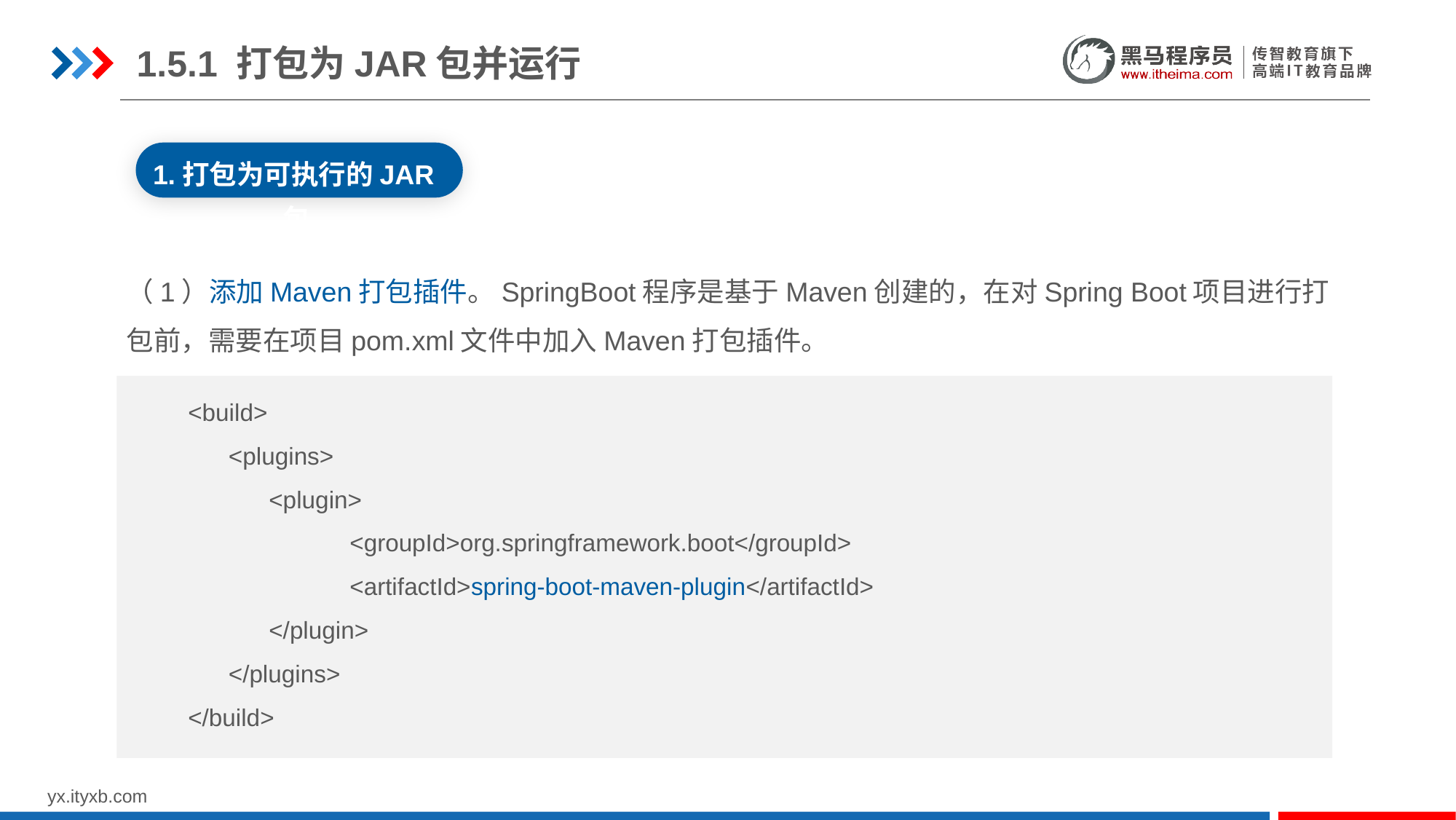

1.5.1 打包为JAR包并运行
1.打包为可执行的JAR包

（1）添加Maven打包插件。SpringBoot程序是基于Maven创建的，在对Spring Boot项目进行打包前，需要在项目pom.xml文件中加入Maven打包插件。

<build>
      <plugins>
            <plugin>
                        <groupId>org.springframework.boot</groupId>
                        <artifactId>spring-boot-maven-plugin</artifactId>
            </plugin>
      </plugins>
</build>